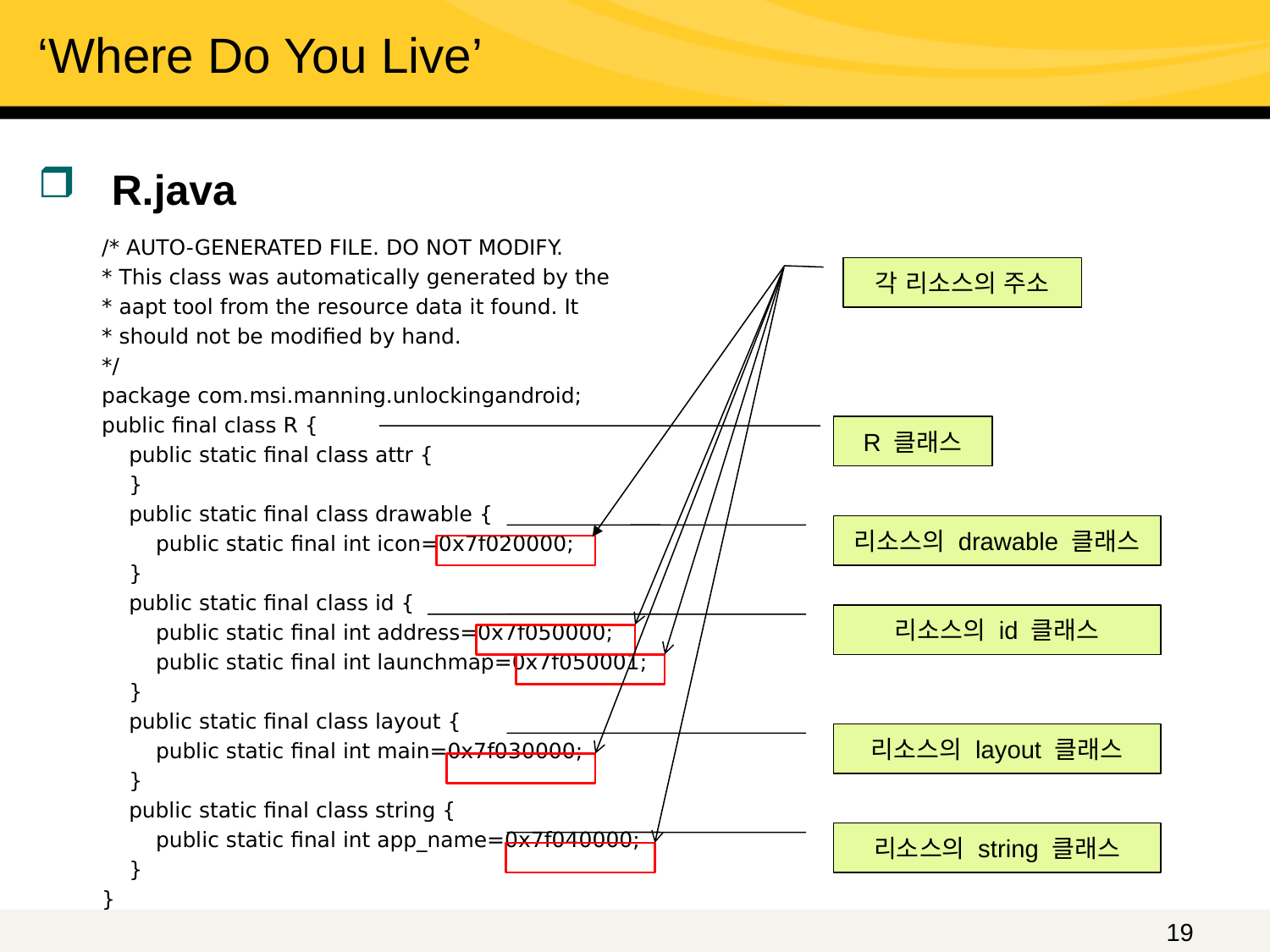

# ‘Where Do You Live’
R.java
/* AUTO-GENERATED FILE. DO NOT MODIFY.
* This class was automatically generated by the
* aapt tool from the resource data it found. It
* should not be modified by hand.
*/
package com.msi.manning.unlockingandroid;
public final class R {
    public static final class attr {
    }
    public static final class drawable {
        public static final int icon=0x7f020000;
    }
    public static final class id {
        public static final int address=0x7f050000;
        public static final int launchmap=0x7f050001;
    }
    public static final class layout {
        public static final int main=0x7f030000;
    }
    public static final class string {
        public static final int app_name=0x7f040000;
    }
}
각 리소스의 주소
R 클래스
리소스의 drawable 클래스

리소스의 id 클래스

리소스의 layout 클래스

리소스의 string 클래스

19